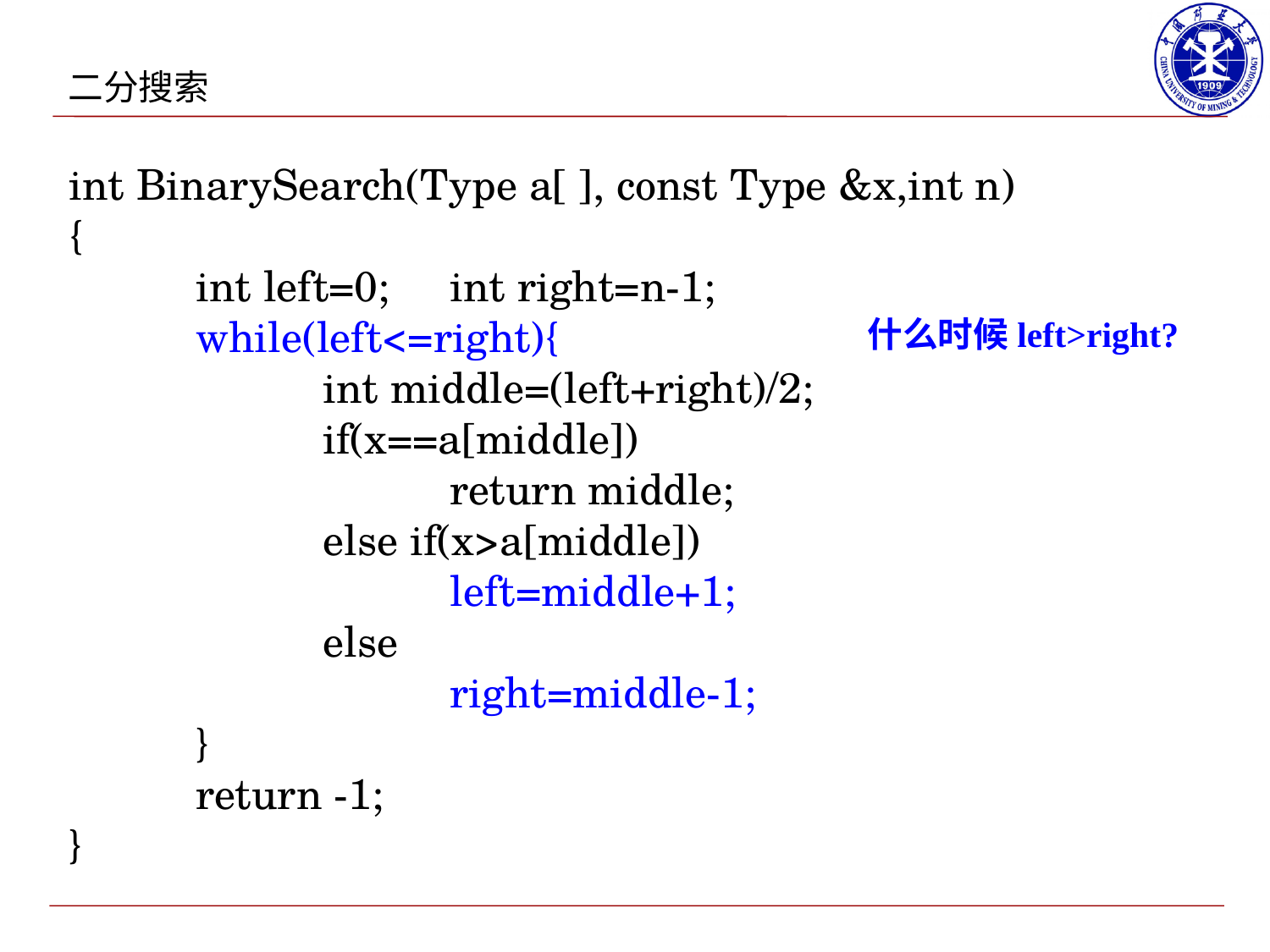

二分搜索

int BinarySearch(Type a[ ], const Type &x,int n)
{
	int left=0;	int right=n-1;
	while(left<=right){
		int middle=(left+right)/2;
		if(x==a[middle])
			return middle;
		else if(x>a[middle])
			left=middle+1;
		else
			right=middle-1;
	}
	return -1;
}
什么时候left>right?